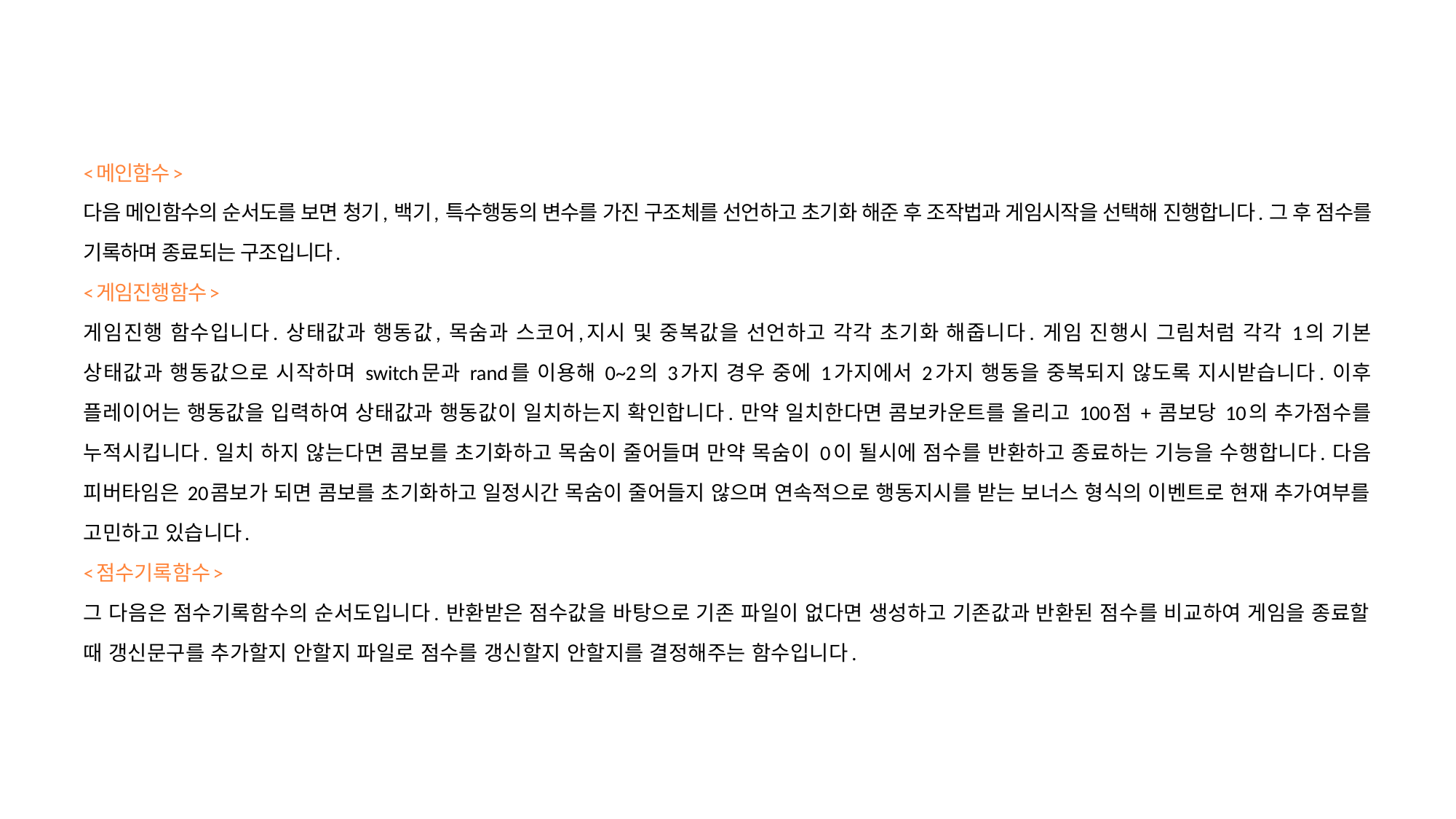

<메인함수>
다음 메인함수의 순서도를 보면 청기, 백기, 특수행동의 변수를 가진 구조체를 선언하고 초기화 해준 후 조작법과 게임시작을 선택해 진행합니다. 그 후 점수를 기록하며 종료되는 구조입니다.
<게임진행함수>
게임진행 함수입니다. 상태값과 행동값, 목숨과 스코어,지시 및 중복값을 선언하고 각각 초기화 해줍니다. 게임 진행시 그림처럼 각각 1의 기본 상태값과 행동값으로 시작하며 switch문과 rand를 이용해 0~2의 3가지 경우 중에 1가지에서 2가지 행동을 중복되지 않도록 지시받습니다. 이후 플레이어는 행동값을 입력하여 상태값과 행동값이 일치하는지 확인합니다. 만약 일치한다면 콤보카운트를 올리고 100점 + 콤보당 10의 추가점수를 누적시킵니다. 일치 하지 않는다면 콤보를 초기화하고 목숨이 줄어들며 만약 목숨이 0이 될시에 점수를 반환하고 종료하는 기능을 수행합니다. 다음 피버타임은 20콤보가 되면 콤보를 초기화하고 일정시간 목숨이 줄어들지 않으며 연속적으로 행동지시를 받는 보너스 형식의 이벤트로 현재 추가여부를 고민하고 있습니다.
<점수기록함수>
그 다음은 점수기록함수의 순서도입니다. 반환받은 점수값을 바탕으로 기존 파일이 없다면 생성하고 기존값과 반환된 점수를 비교하여 게임을 종료할 때 갱신문구를 추가할지 안할지 파일로 점수를 갱신할지 안할지를 결정해주는 함수입니다.